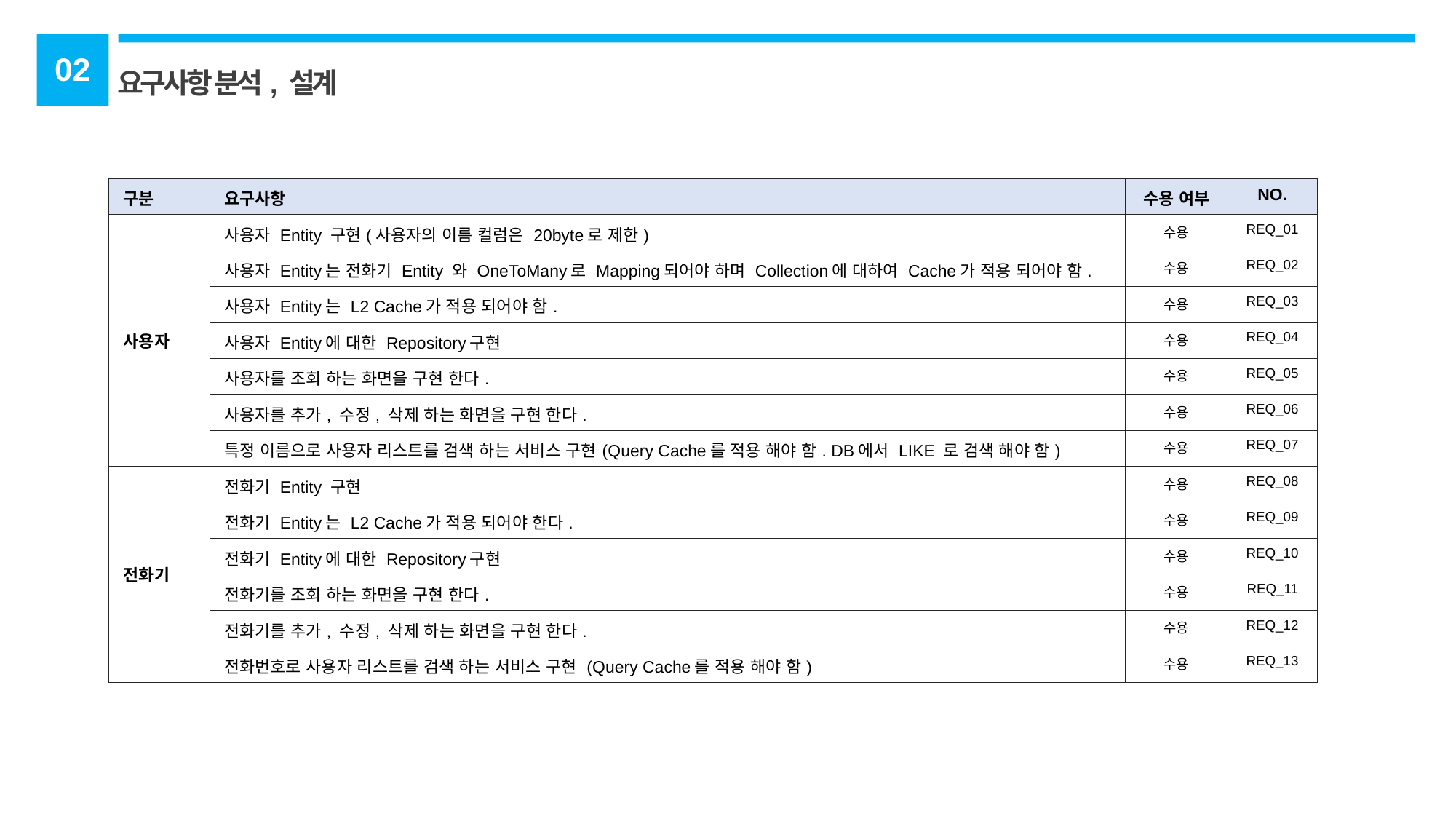

02
요구사항 분석, 설계
| 구분 | 요구사항 | 수용 여부 | NO. |
| --- | --- | --- | --- |
| 사용자 | 사용자 Entity 구현(사용자의 이름 컬럼은 20byte로 제한) | 수용 | REQ\_01 |
|  | 사용자 Entity는 전화기 Entity 와 OneToMany로 Mapping되어야 하며 Collection에 대하여 Cache가 적용 되어야 함. | 수용 | REQ\_02 |
|  | 사용자 Entity는 L2 Cache가 적용 되어야 함. | 수용 | REQ\_03 |
|  | 사용자 Entity에 대한 Repository구현 | 수용 | REQ\_04 |
|  | 사용자를 조회 하는 화면을 구현 한다. | 수용 | REQ\_05 |
|  | 사용자를 추가, 수정, 삭제 하는 화면을 구현 한다. | 수용 | REQ\_06 |
|  | 특정 이름으로 사용자 리스트를 검색 하는 서비스 구현(Query Cache를 적용 해야 함. DB에서 LIKE 로 검색 해야 함) | 수용 | REQ\_07 |
| 전화기 | 전화기 Entity 구현 | 수용 | REQ\_08 |
|  | 전화기 Entity는 L2 Cache가 적용 되어야 한다. | 수용 | REQ\_09 |
|  | 전화기 Entity에 대한 Repository구현 | 수용 | REQ\_10 |
|  | 전화기를 조회 하는 화면을 구현 한다. | 수용 | REQ\_11 |
|  | 전화기를 추가, 수정, 삭제 하는 화면을 구현 한다. | 수용 | REQ\_12 |
|  | 전화번호로 사용자 리스트를 검색 하는 서비스 구현 (Query Cache를 적용 해야 함) | 수용 | REQ\_13 |